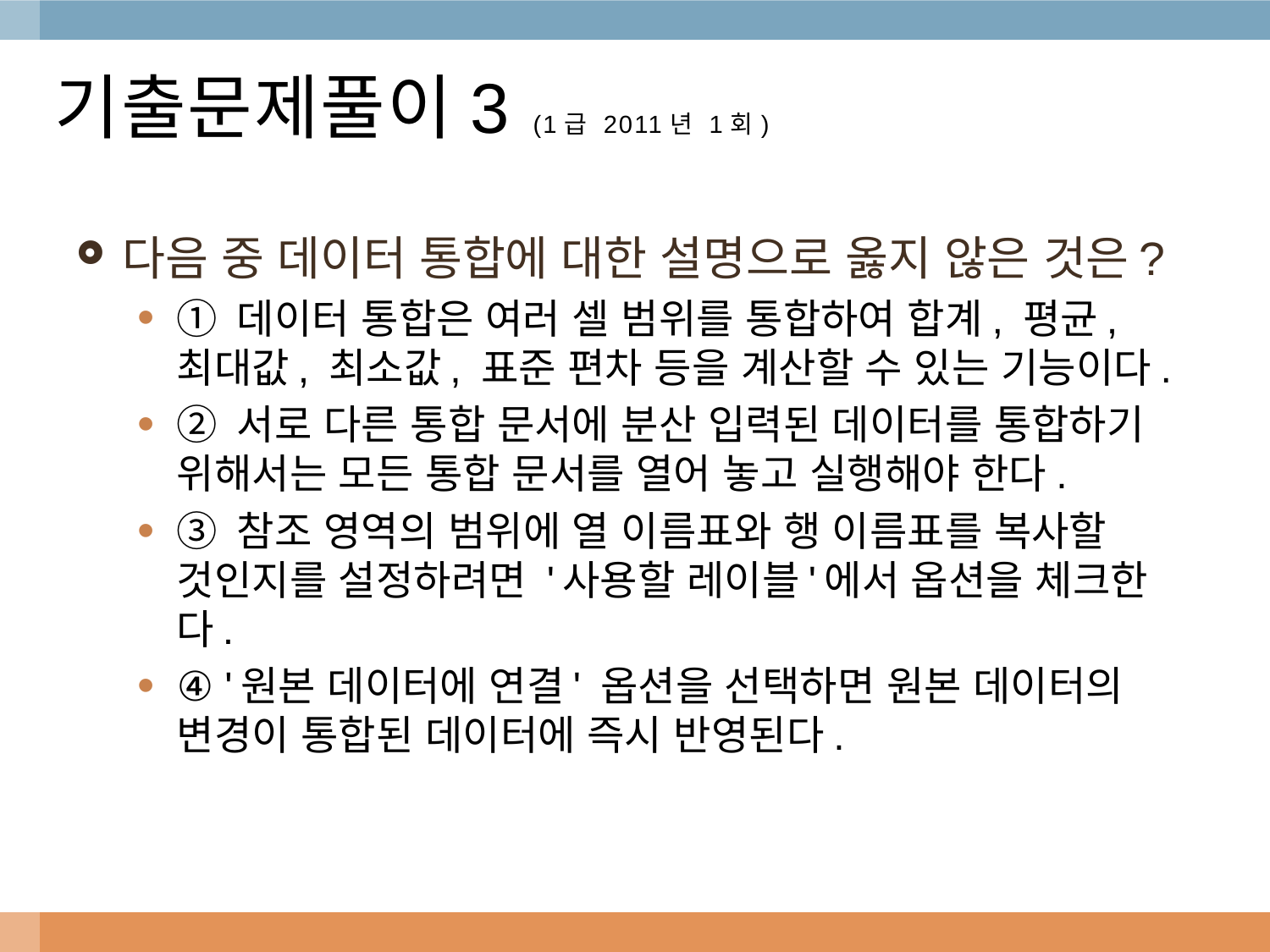

# 기출문제풀이3 (1급 2011년 1회)
다음 중 데이터 통합에 대한 설명으로 옳지 않은 것은?
① 데이터 통합은 여러 셀 범위를 통합하여 합계, 평균, 최대값, 최소값, 표준 편차 등을 계산할 수 있는 기능이다.
② 서로 다른 통합 문서에 분산 입력된 데이터를 통합하기 위해서는 모든 통합 문서를 열어 놓고 실행해야 한다.
③ 참조 영역의 범위에 열 이름표와 행 이름표를 복사할 것인지를 설정하려면 '사용할 레이블'에서 옵션을 체크한다.
④ '원본 데이터에 연결' 옵션을 선택하면 원본 데이터의 변경이 통합된 데이터에 즉시 반영된다.